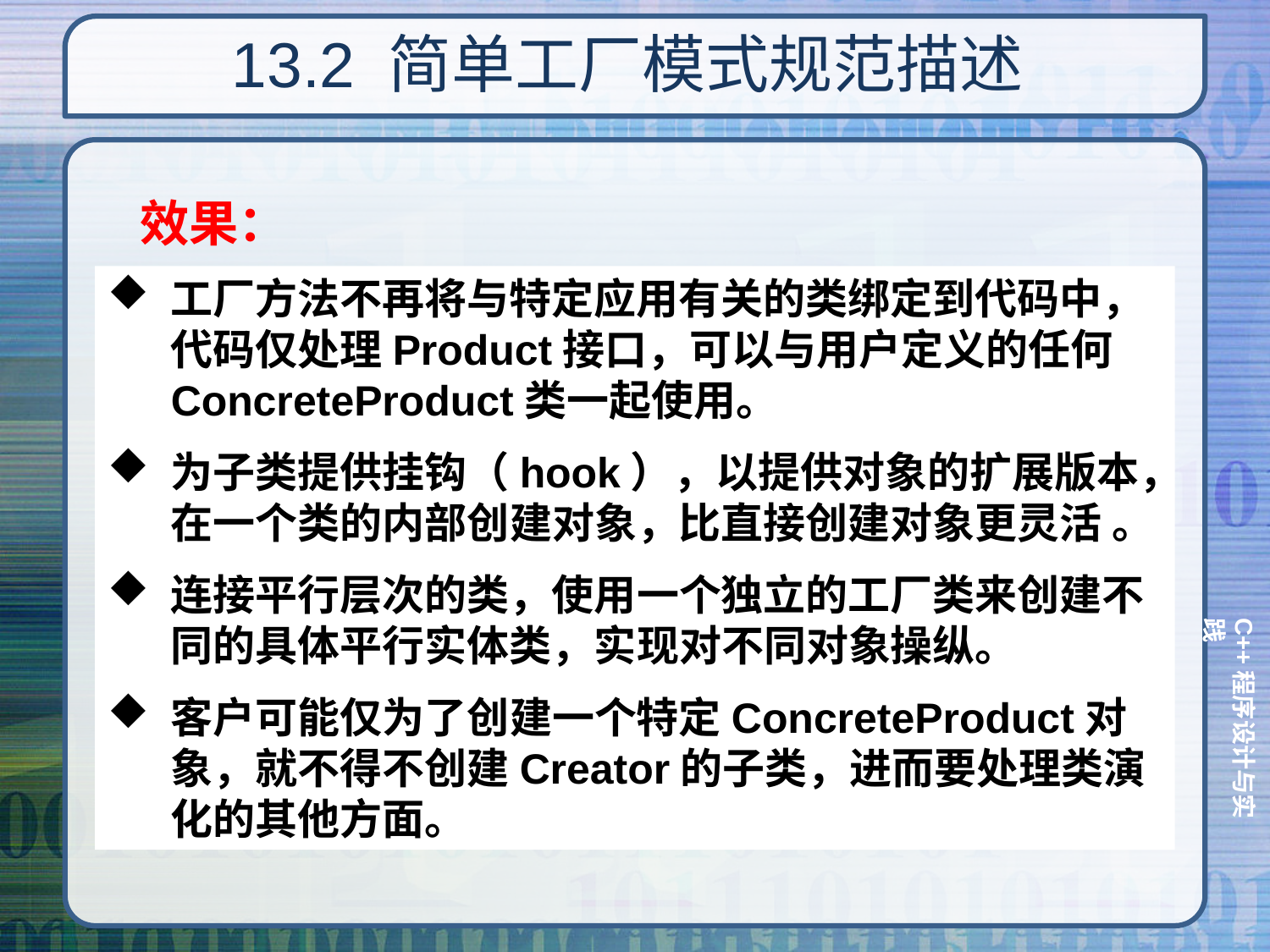

# 13.2 简单工厂模式规范描述
效果：

工厂方法不再将与特定应用有关的类绑定到代码中，代码仅处理Product接口，可以与用户定义的任何ConcreteProduct类一起使用。
为子类提供挂钩（hook），以提供对象的扩展版本，在一个类的内部创建对象，比直接创建对象更灵活 。
连接平行层次的类，使用一个独立的工厂类来创建不同的具体平行实体类，实现对不同对象操纵。
客户可能仅为了创建一个特定ConcreteProduct对象，就不得不创建Creator的子类，进而要处理类演化的其他方面。